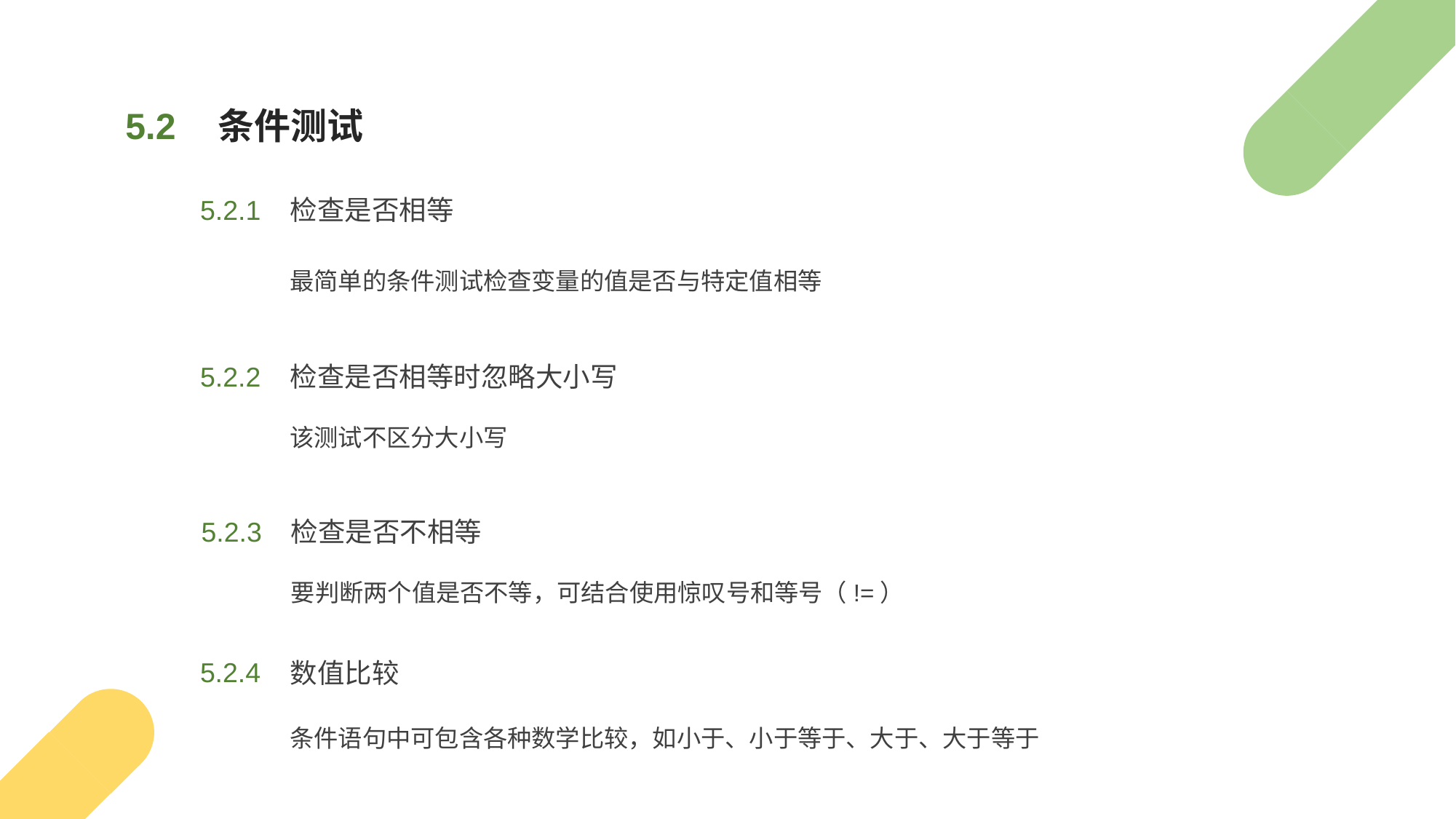

条件测试
5.2
5.2.1
检查是否相等
最简单的条件测试检查变量的值是否与特定值相等
检查是否相等时忽略大小写
5.2.2
该测试不区分大小写
检查是否不相等
5.2.3
要判断两个值是否不等，可结合使用惊叹号和等号（!=）
5.2.4
数值比较
条件语句中可包含各种数学比较，如小于、小于等于、大于、大于等于